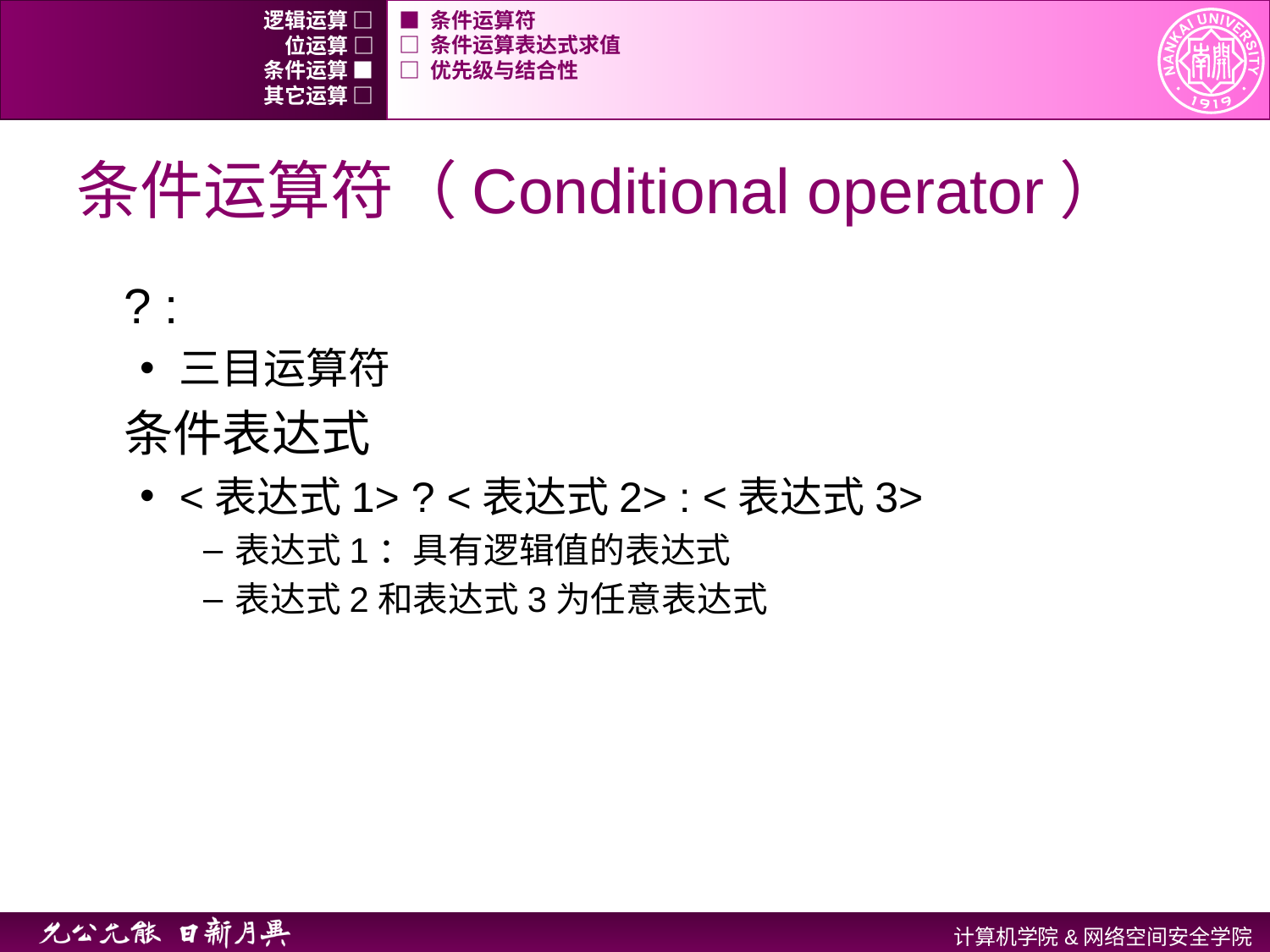

逻辑运算 □
■ 条件运算符
位运算 □
□ 条件运算表达式求值
条件运算 ■
□ 优先级与结合性
其它运算 □

# 条件运算符（Conditional operator）
? :
三目运算符
条件表达式
<表达式1> ? <表达式2> : <表达式3>
表达式1：具有逻辑值的表达式
表达式2和表达式3为任意表达式